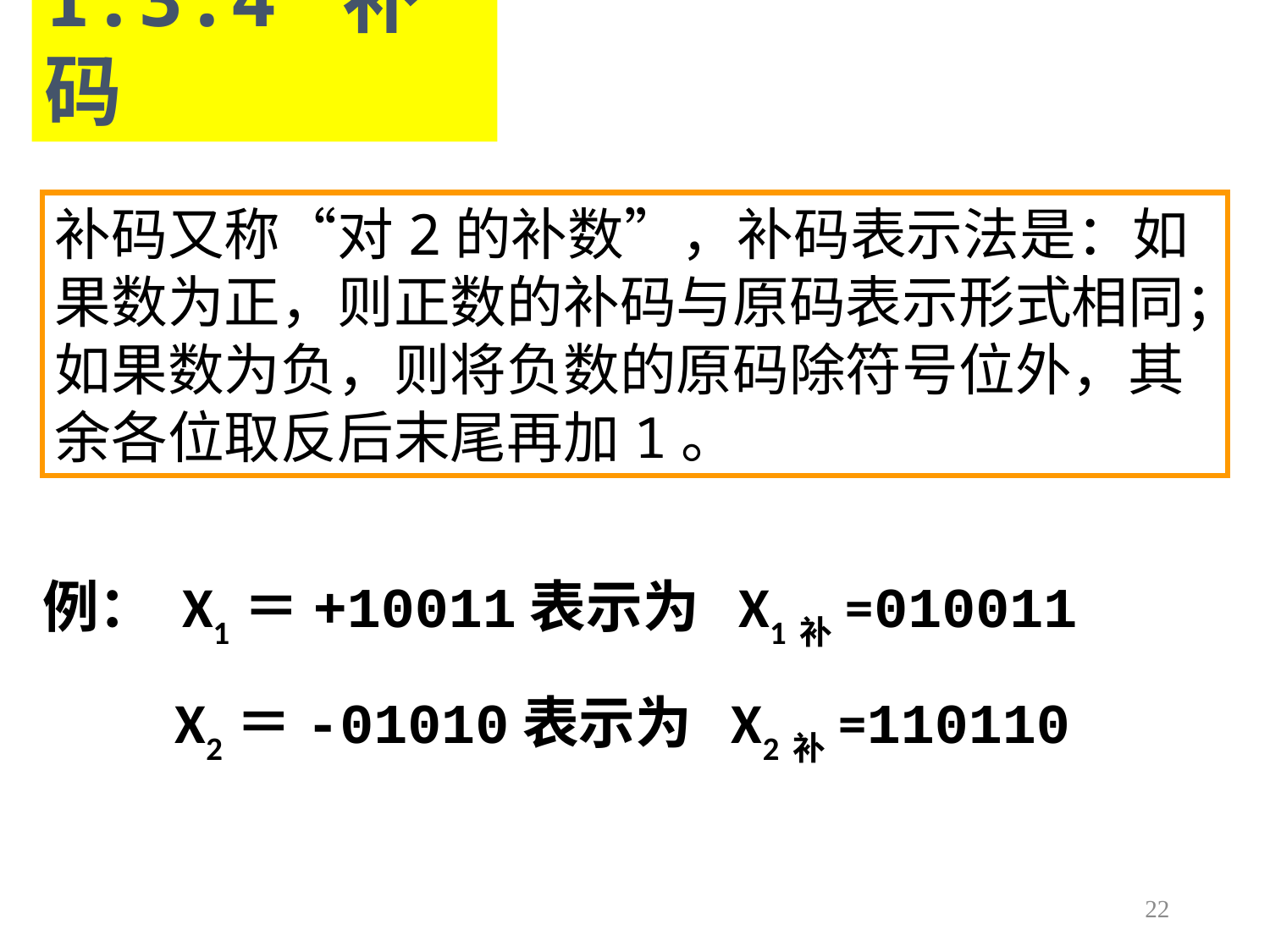

1.3.4 补码
补码又称“对2的补数”，补码表示法是：如果数为正，则正数的补码与原码表示形式相同；如果数为负，则将负数的原码除符号位外，其余各位取反后末尾再加1。
例： X1＝+10011表示为  X1补=010011
X2＝-01010表示为  X2补=110110
22